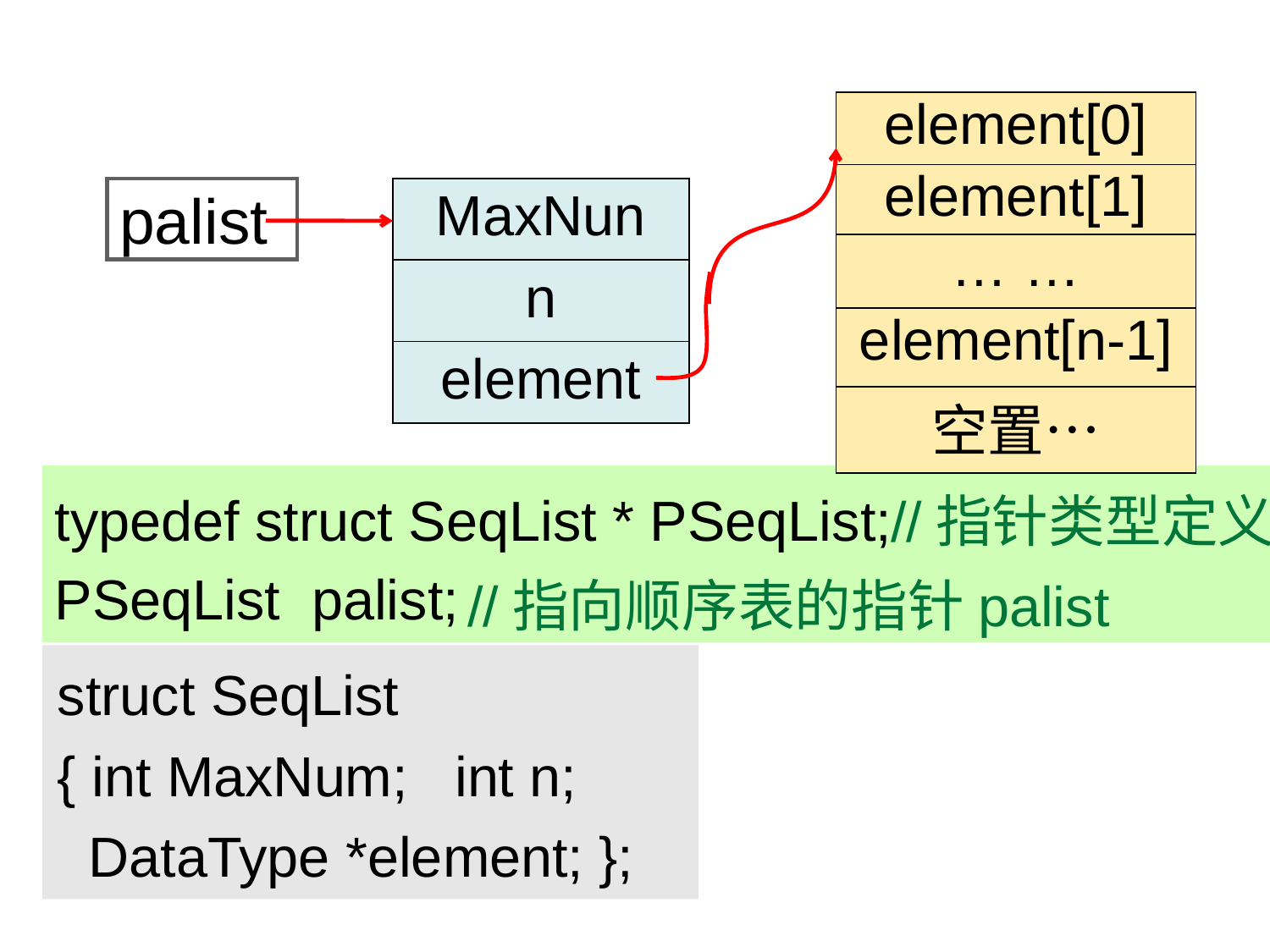

| element[0] |
| --- |
| element[1] |
| … … |
| element[n-1] |
| 空置… |
palist
| MaxNun |
| --- |
| n |
| element |

//指针类型定义
typedef struct SeqList * PSeqList;
//指向顺序表的指针palist
PSeqList  palist;
struct SeqList
{ int MaxNum;   int n;
  DataType *element; };